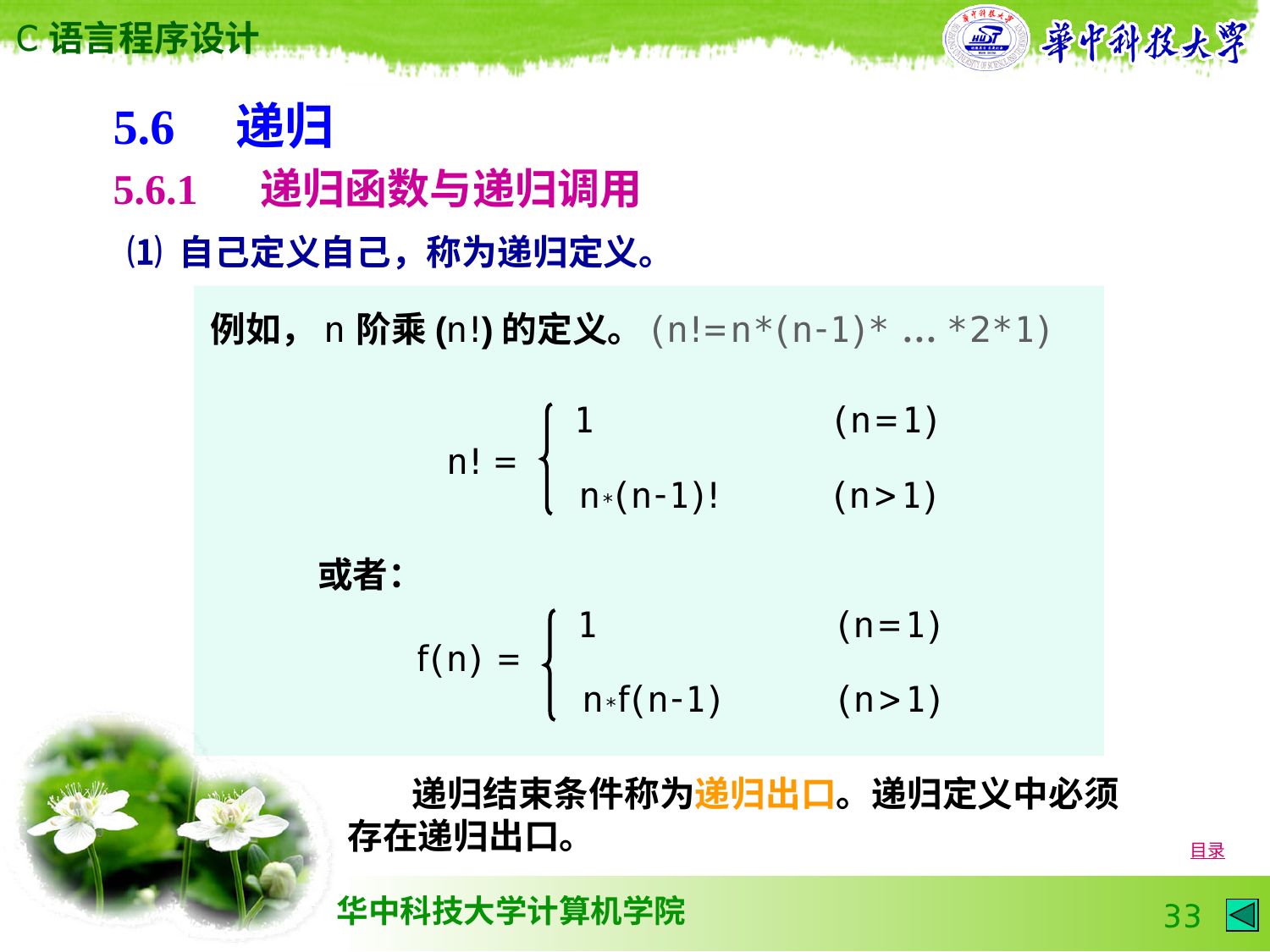

5.6　递归
5.6.1 　递归函数与递归调用
⑴ 自己定义自己，称为递归定义。

        例如，n阶乘(n!)的定义。(n!=n*(n-1)* … *2*1)
1                       (n=1)

n! =
n*(n-1)!           (n>1)
或者：
1                       (n=1)

f(n) =
n*f(n-1)           (n>1)
       递归结束条件称为递归出口。递归定义中必须存在递归出口。
目录
33